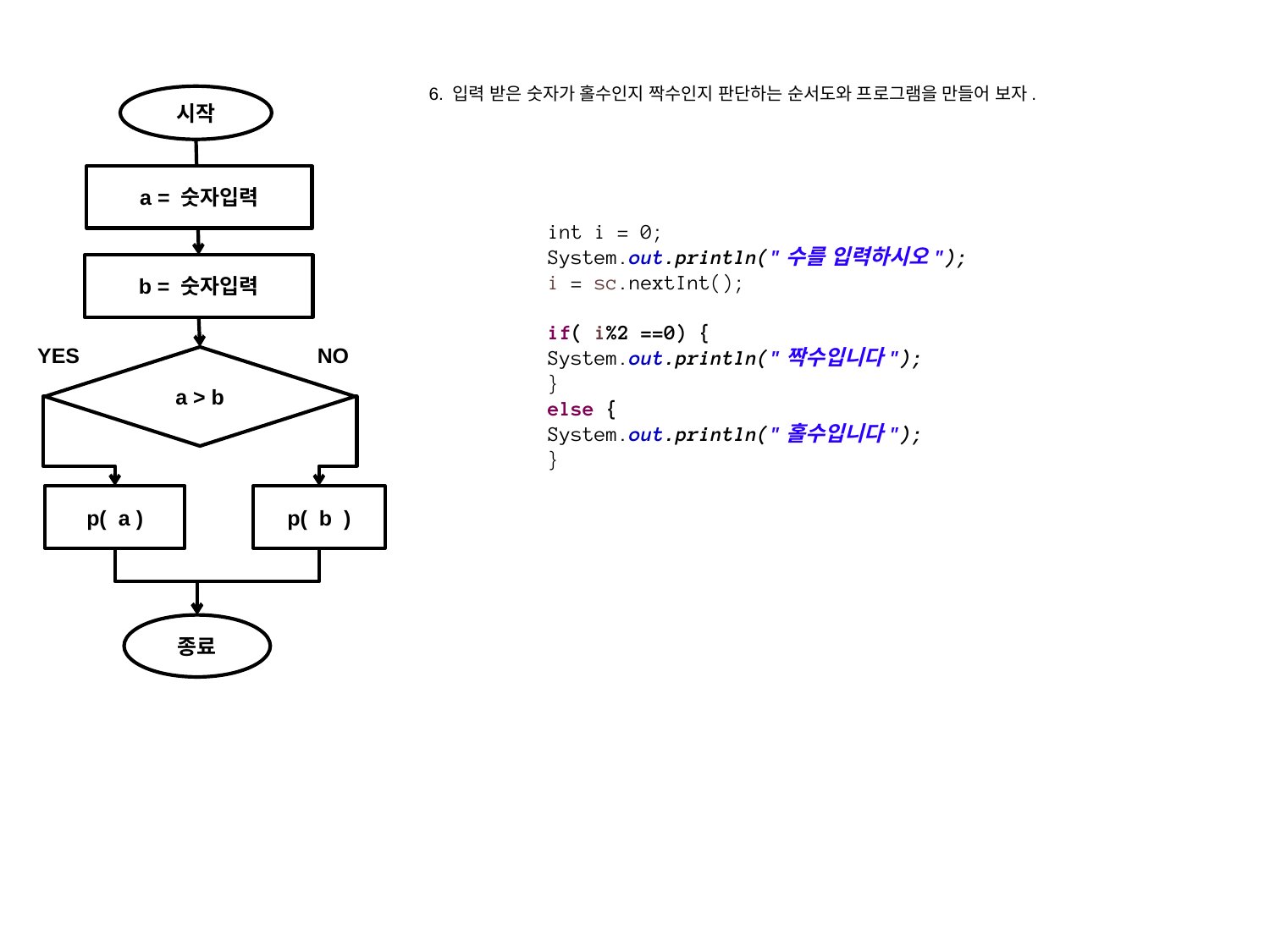

6. 입력 받은 숫자가 홀수인지 짝수인지 판단하는 순서도와 프로그램을 만들어 보자.
시작
a = 숫자입력
int i = 0;
System.out.println("수를 입력하시오");
i = sc.nextInt();

if( i%2 ==0) {
System.out.println("짝수입니다");
}
else {
System.out.println("홀수입니다");
}
b = 숫자입력
YES
NO
a > b
p(  a )
p(  b  )
종료